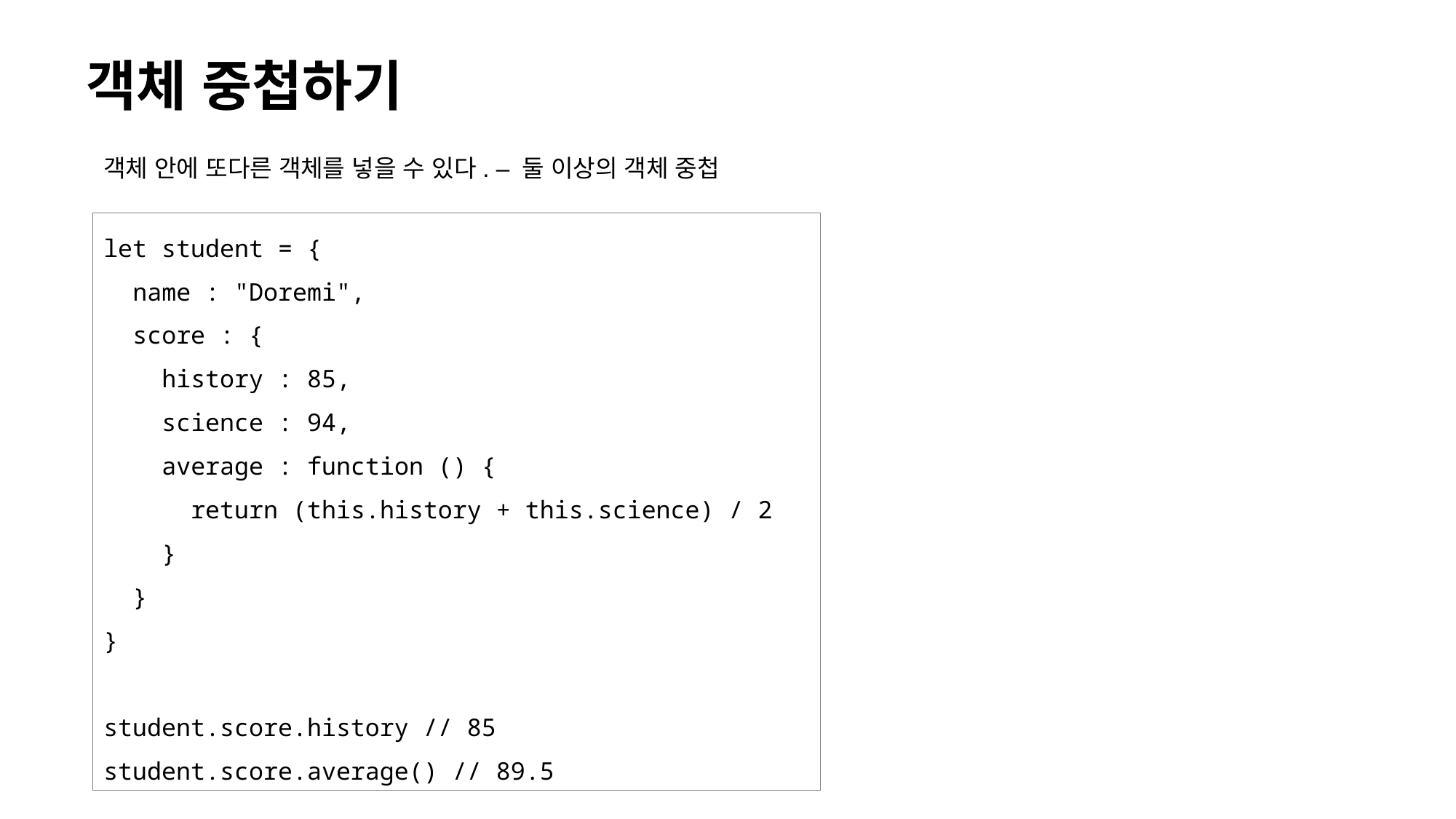

# 객체 중첩하기
객체 안에 또다른 객체를 넣을 수 있다. – 둘 이상의 객체 중첩
let student = {
  name : "Doremi",
  score : {
    history : 85,
    science : 94,
    average : function () {
      return (this.history + this.science) / 2
    }
  }
}

student.score.history // 85
student.score.average() // 89.5